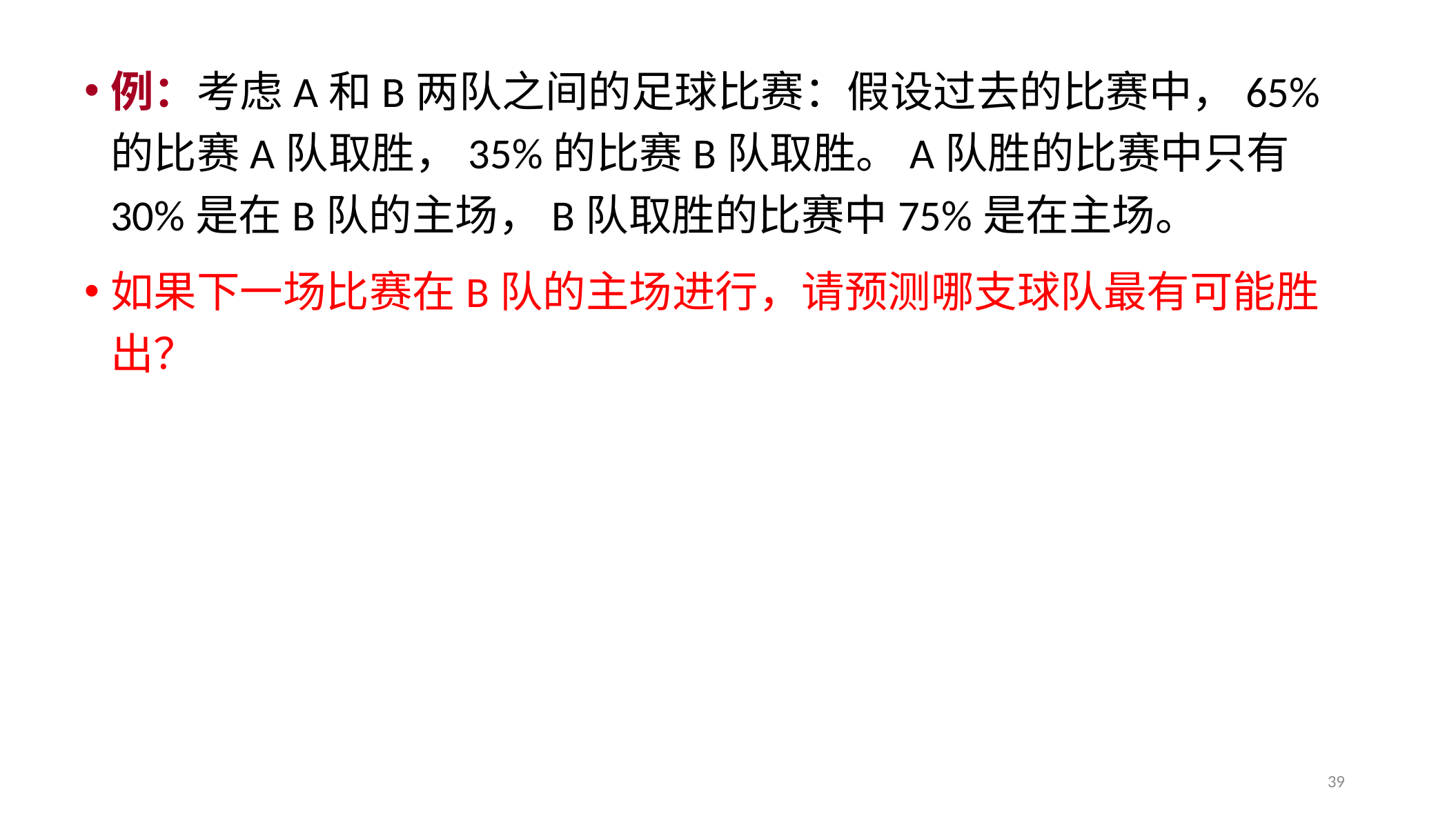

例：考虑A和B两队之间的足球比赛：假设过去的比赛中，65%的比赛A队取胜，35%的比赛B队取胜。A队胜的比赛中只有30%是在B队的主场，B队取胜的比赛中75%是在主场。
如果下一场比赛在B队的主场进行，请预测哪支球队最有可能胜出？
39